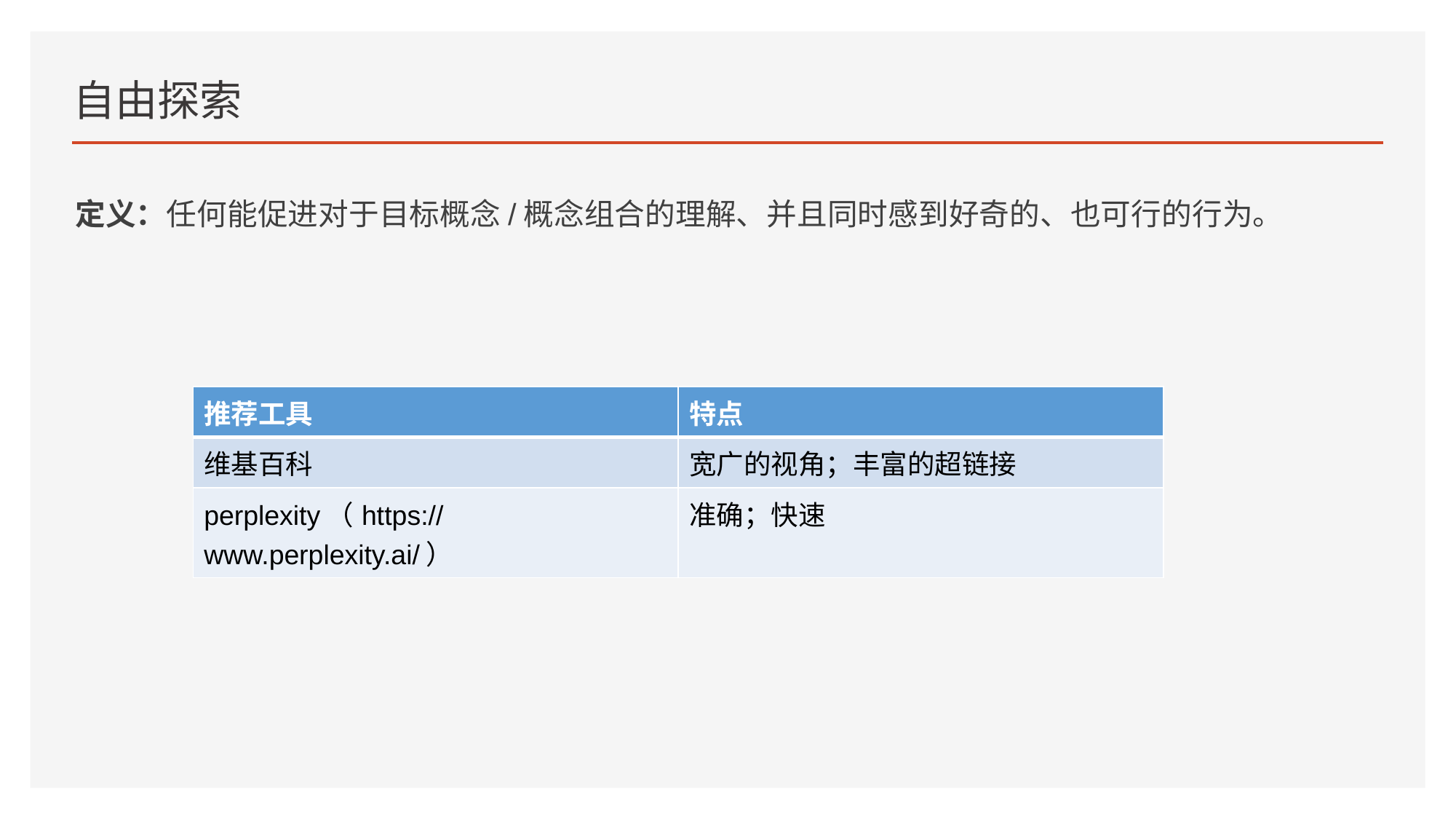

# 自由探索
定义：任何能促进对于目标概念/概念组合的理解、并且同时感到好奇的、也可行的行为。

| 推荐工具 | 特点 |
| --- | --- |
| 维基百科 | 宽广的视角；丰富的超链接 |
| perplexity（https://www.perplexity.ai/） | 准确；快速 |